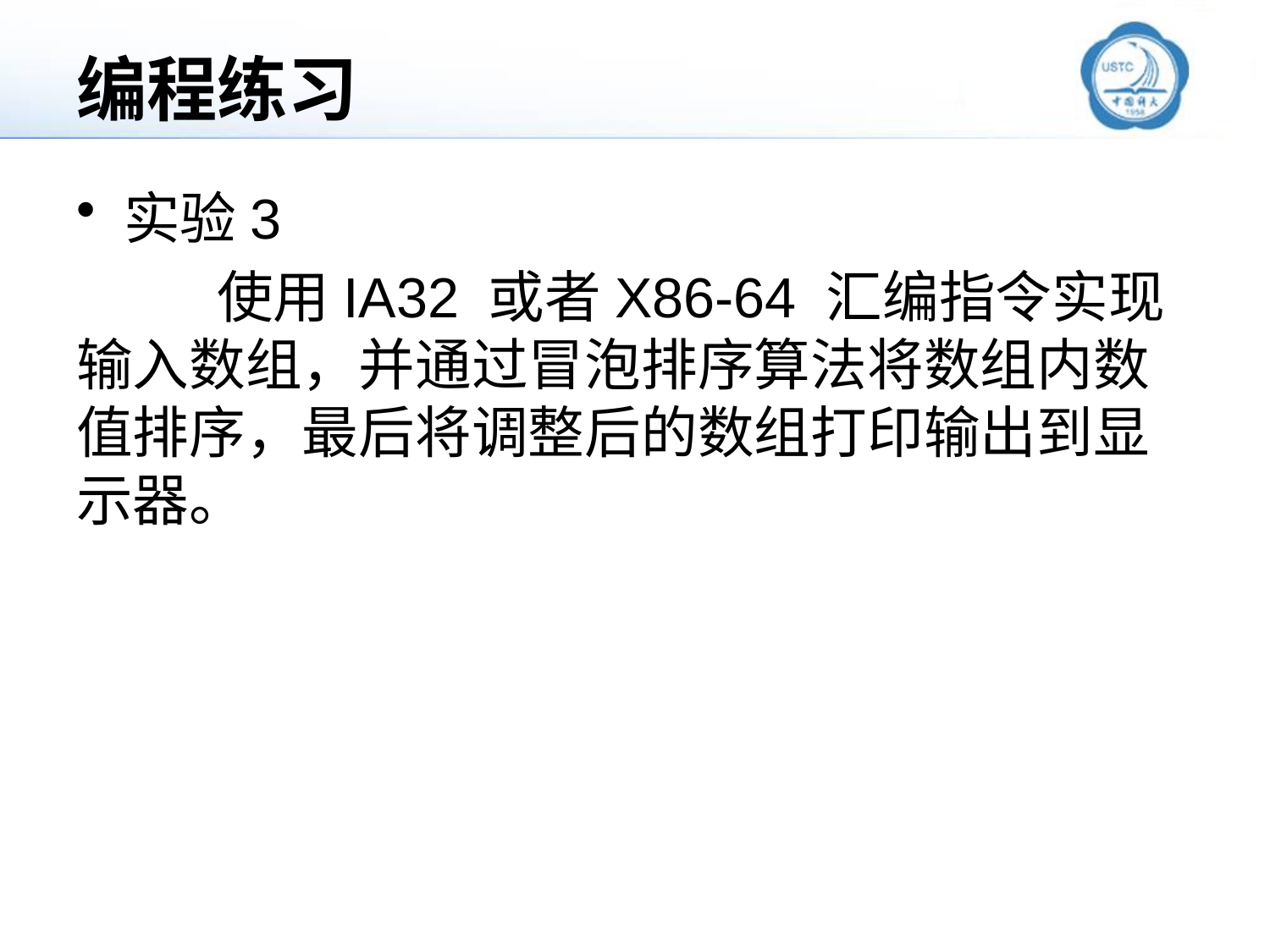

# 编程练习
实验3
          使用IA32 或者X86-64 汇编指令实现输入数组，并通过冒泡排序算法将数组内数值排序，最后将调整后的数组打印输出到显示器。